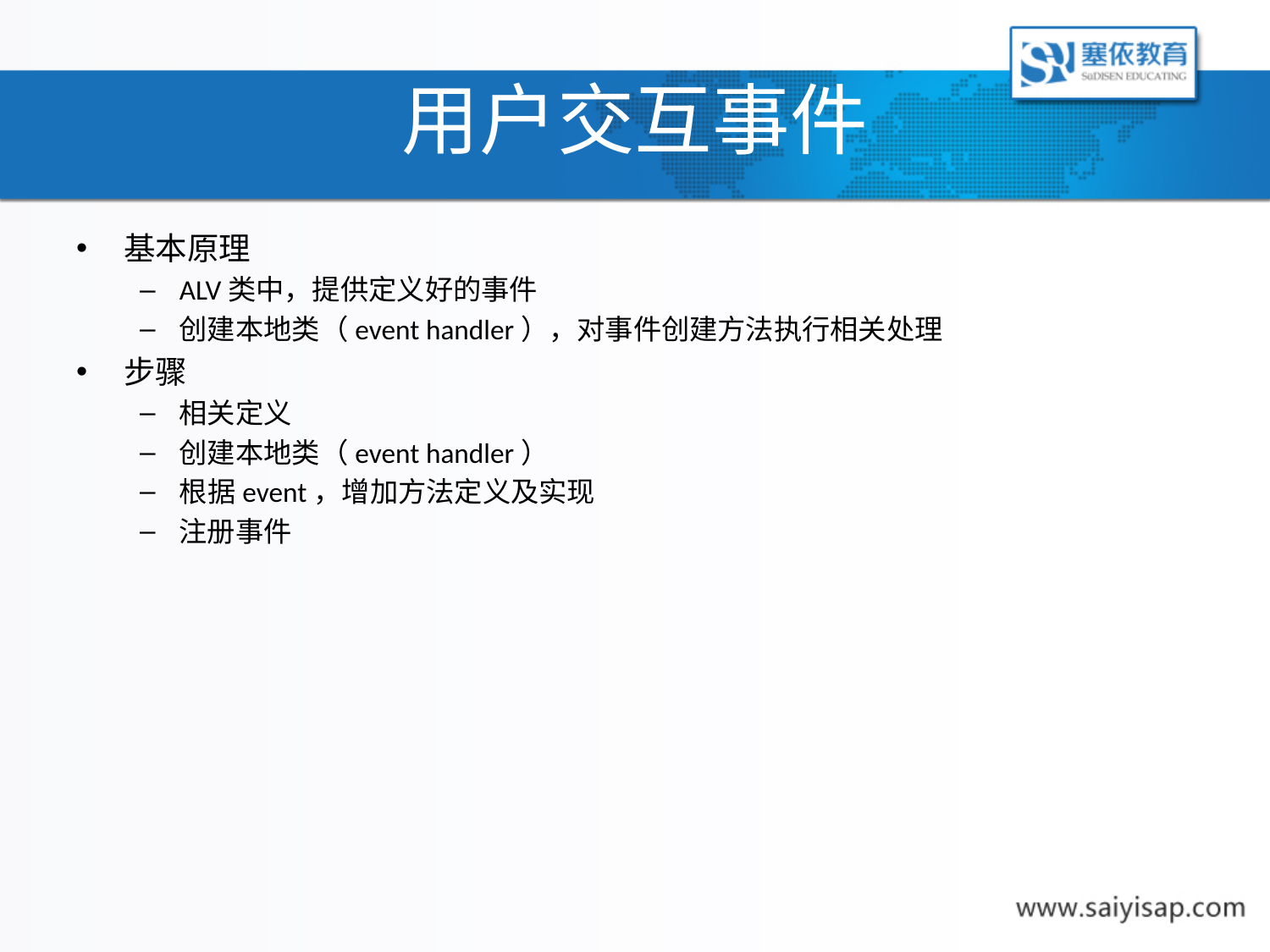

# 用户交互事件
基本原理
ALV类中，提供定义好的事件
创建本地类（event handler），对事件创建方法执行相关处理
步骤
相关定义
创建本地类（event handler）
根据event，增加方法定义及实现
注册事件